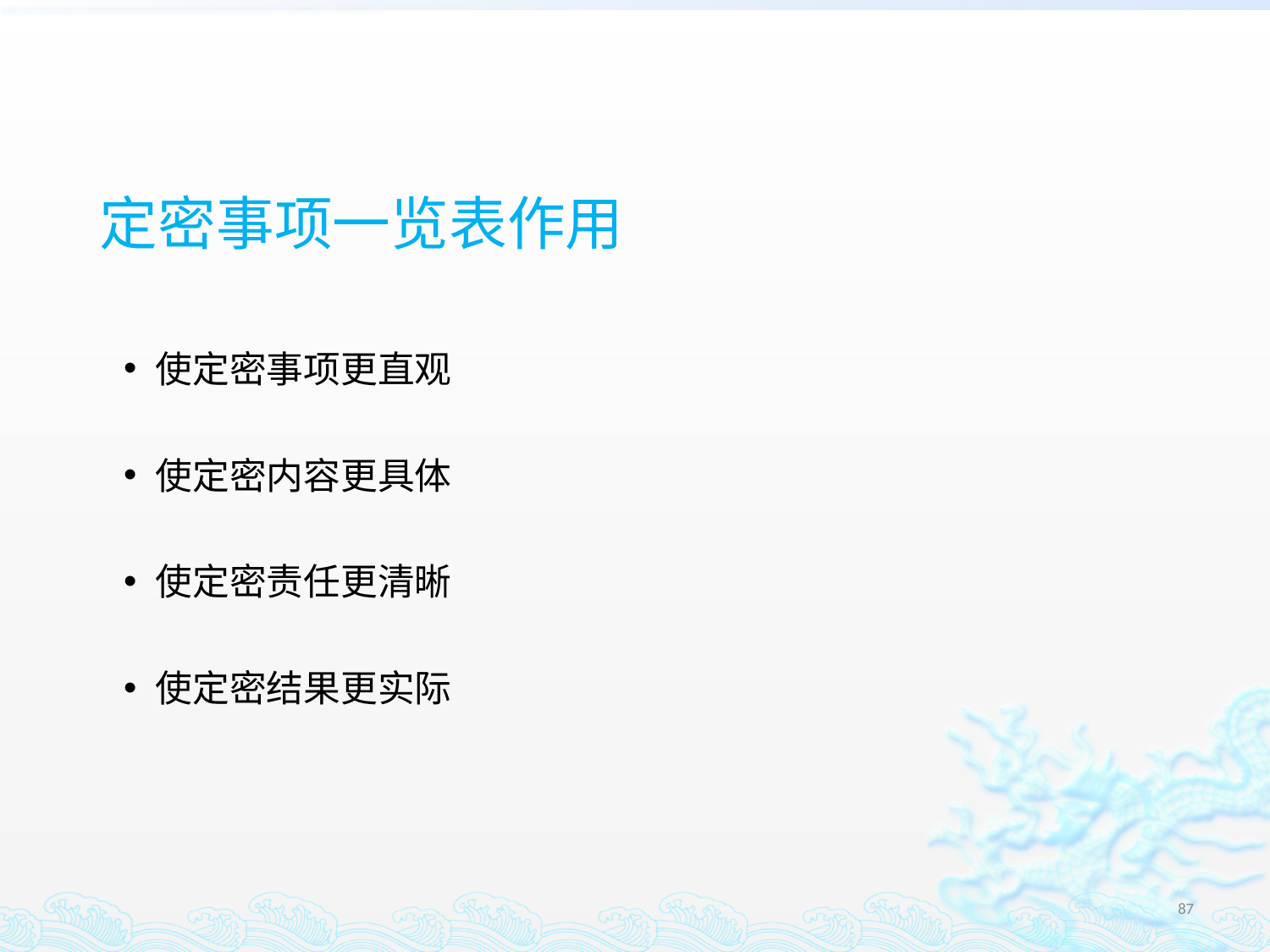

定密事项一览表作用
使定密事项更直观
使定密内容更具体
使定密责任更清晰
使定密结果更实际
87